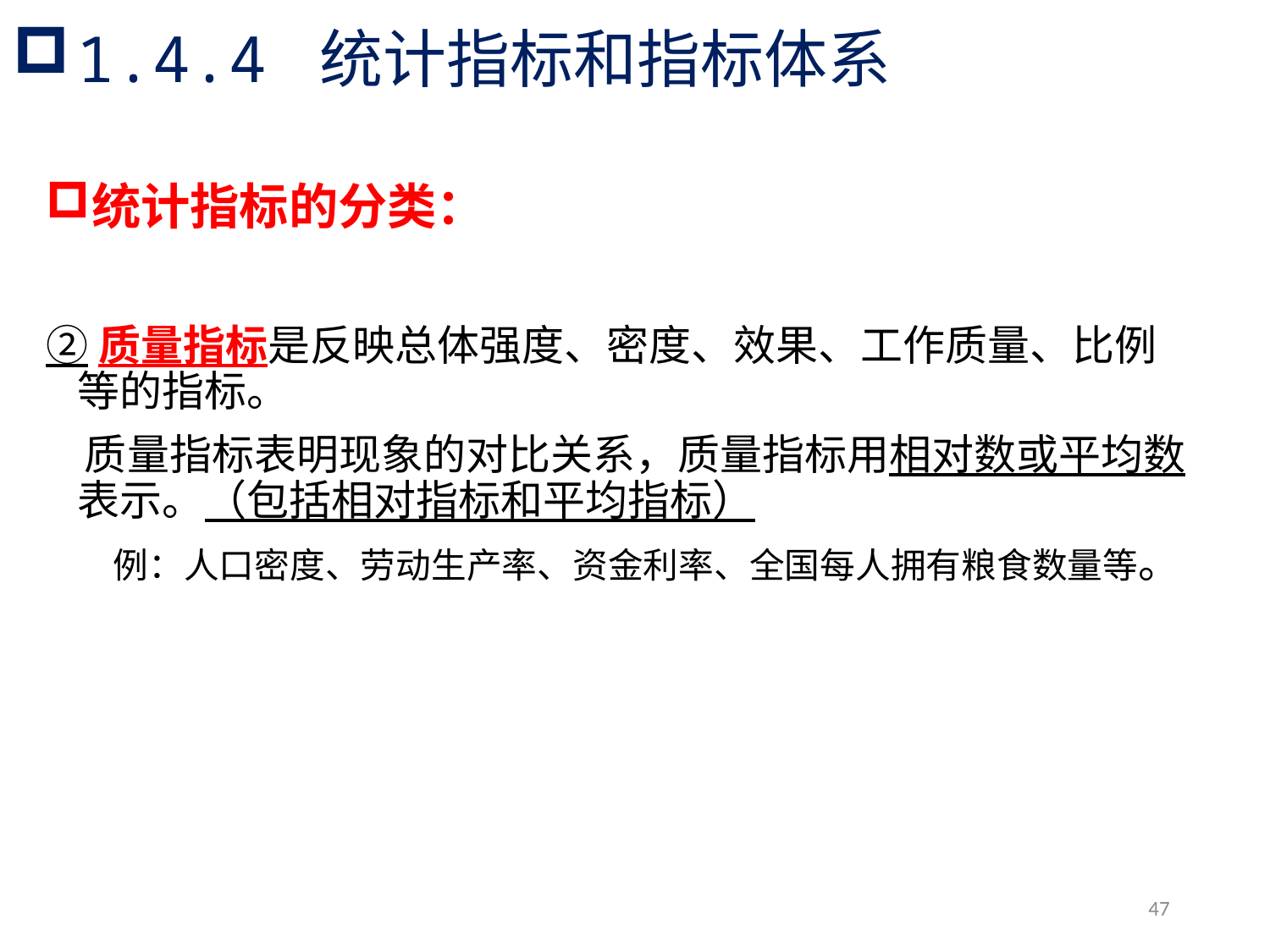

# 1.4.4 统计指标和指标体系
统计指标的分类：

②质量指标是反映总体强度、密度、效果、工作质量、比例等的指标。
   质量指标表明现象的对比关系，质量指标用相对数或平均数表示。（包括相对指标和平均指标）
      例：人口密度、劳动生产率、资金利率、全国每人拥有粮食数量等。
47